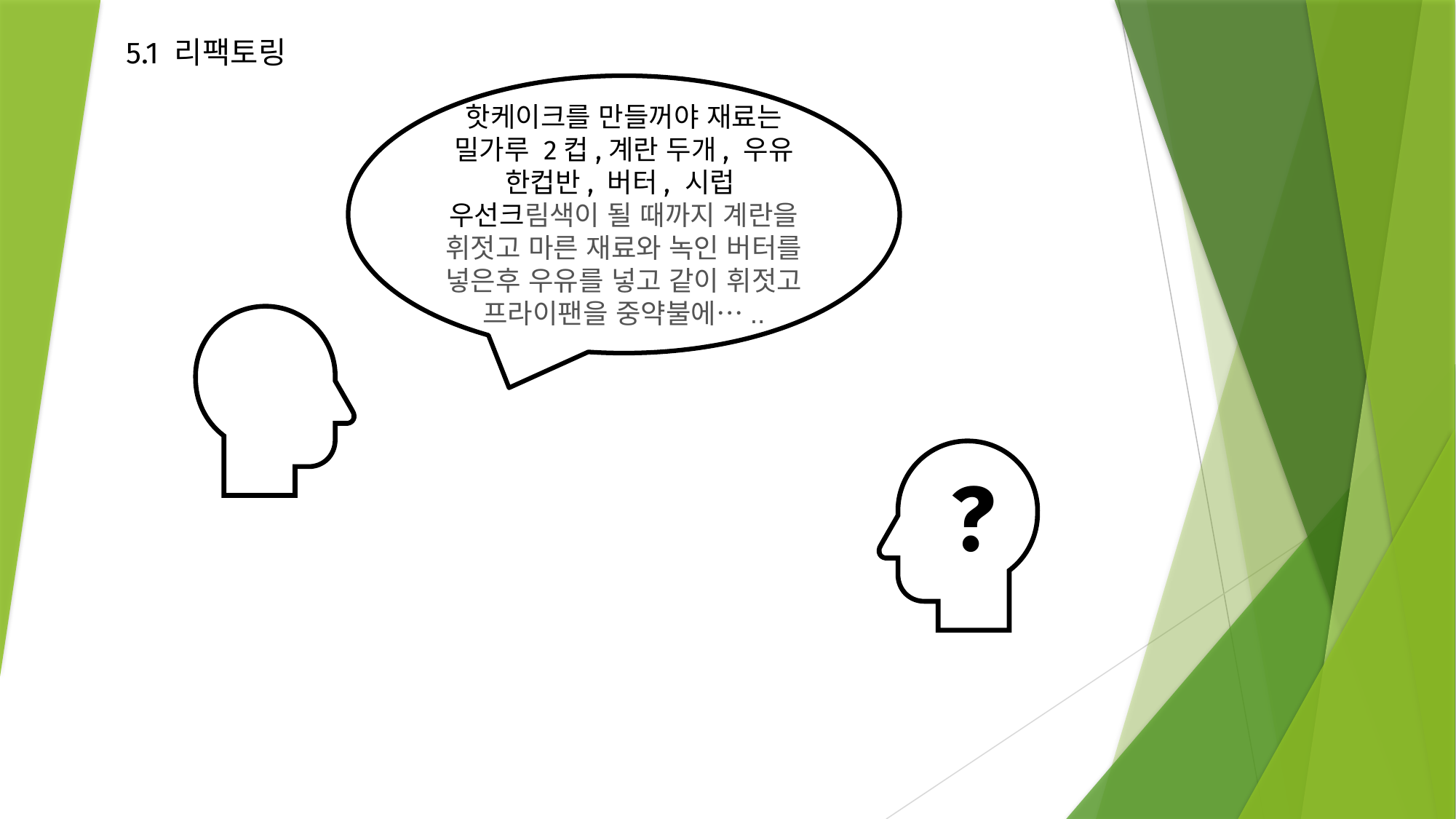

5.1 리팩토링
핫케이크를 만들꺼야 재료는 밀가루 2컵,계란 두개, 우유 한컵반, 버터, 시럽  우선크림색이 될 때까지 계란을 휘젓고 마른 재료와 녹인 버터를 넣은후 우유를 넣고 같이 휘젓고 프라이팬을 중약불에…..

?